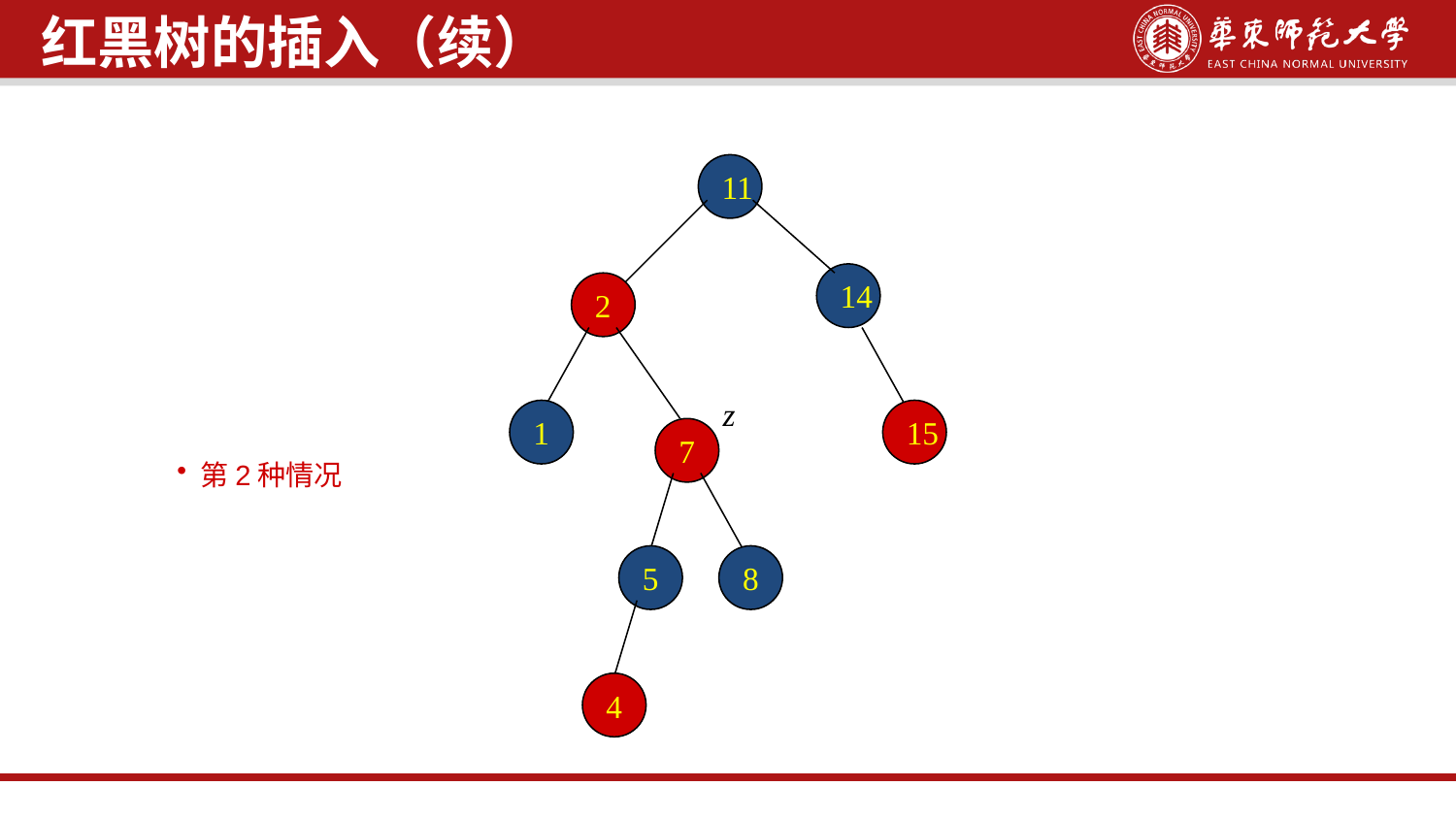

红黑树的插入（续）
11

14
2

z
1
15
7
 第2种情况

5
8

4